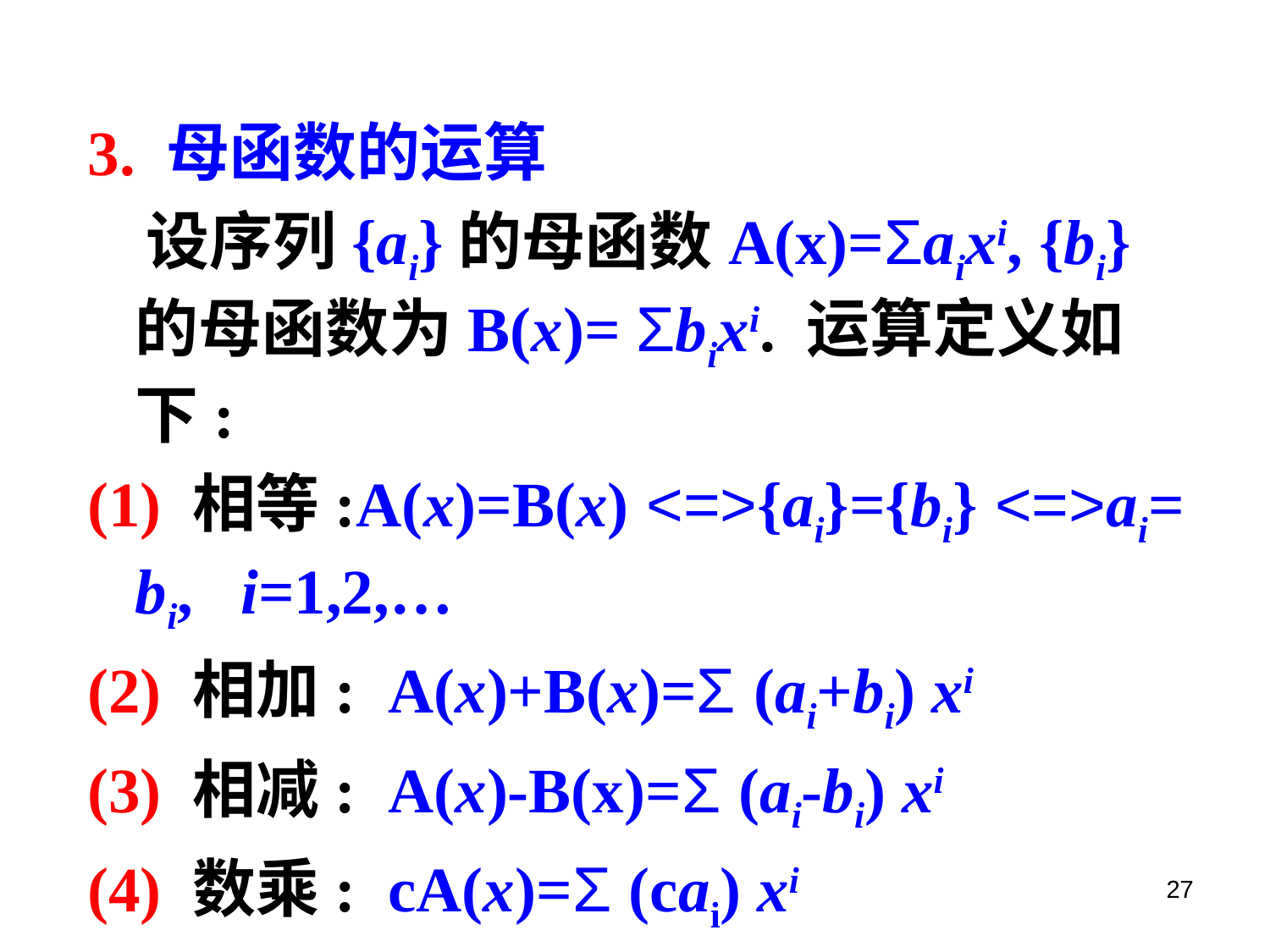

3. 母函数的运算
   设序列{ai}的母函数A(x)=Σaixi, {bi}的母函数为B(x)= Σbixi. 运算定义如下:
(1) 相等:A(x)=B(x) <=>{ai}={bi} <=>ai= bi,   i=1,2,…
(2) 相加:  A(x)+B(x)=Σ (ai+bi) xi
(3) 相减:  A(x)-B(x)=Σ (ai-bi) xi
(4) 数乘:  cA(x)=Σ (cai) xi

27